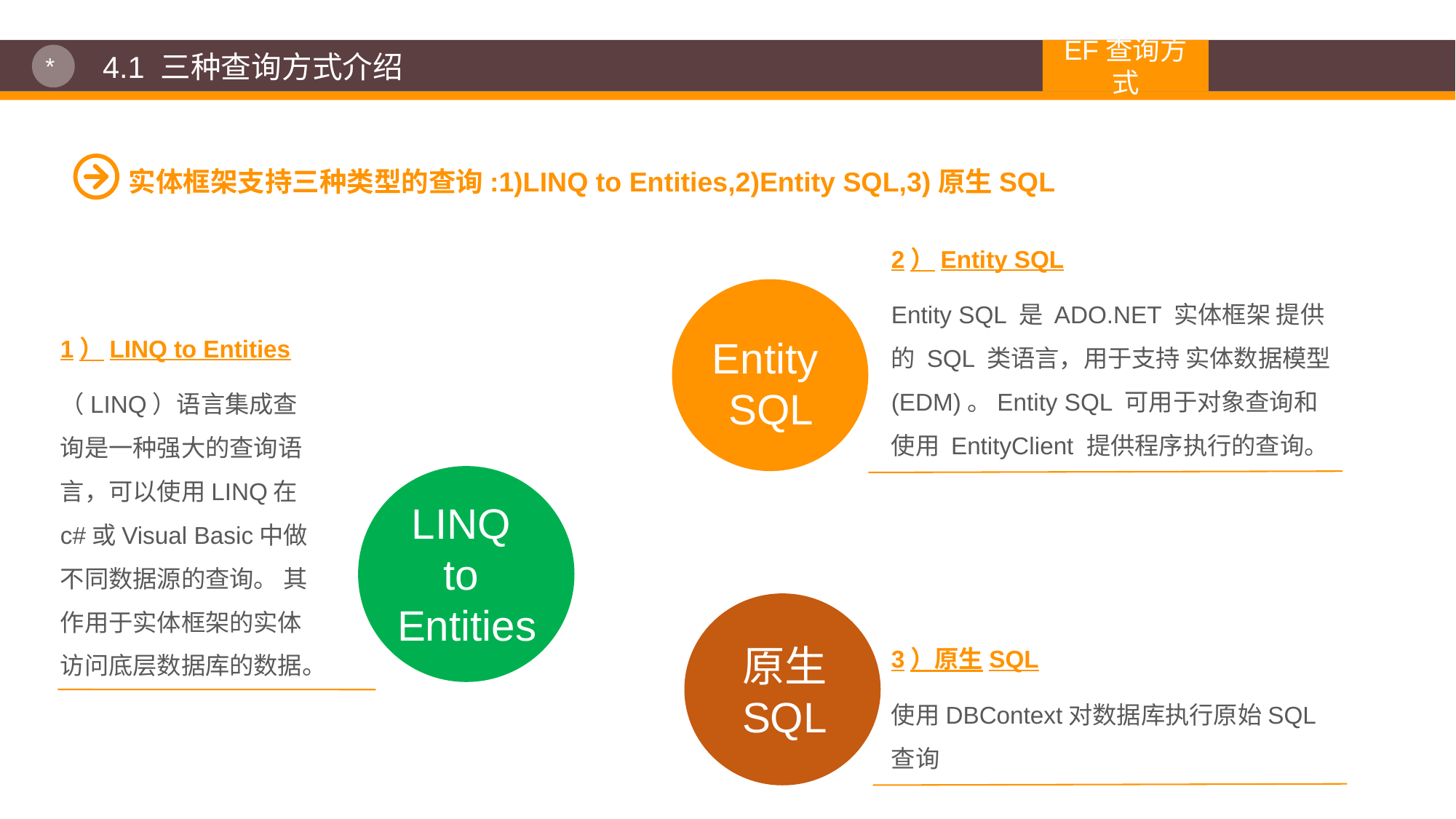

图表设计
EF查询方式
4.1 三种查询方式介绍

*

实体框架支持三种类型的查询:1)LINQ to Entities,2)Entity SQL,3)原生SQL

2）Entity SQL
Entity SQL 是 ADO.NET 实体框架 提供的 SQL 类语言，用于支持 实体数据模型 (EDM)。Entity SQL 可用于对象查询和使用 EntityClient 提供程序执行的查询。

1）LINQ to Entities
（LINQ）语言集成查询是一种强大的查询语言，可以使用LINQ在c#或Visual Basic中做不同数据源的查询。 其作用于实体框架的实体访问底层数据库的数据。
Entity
SQL

LINQ
to
Entities
跟踪更改

3）原生SQL
使用DBContext对数据库执行原始SQL查询
原生
SQL